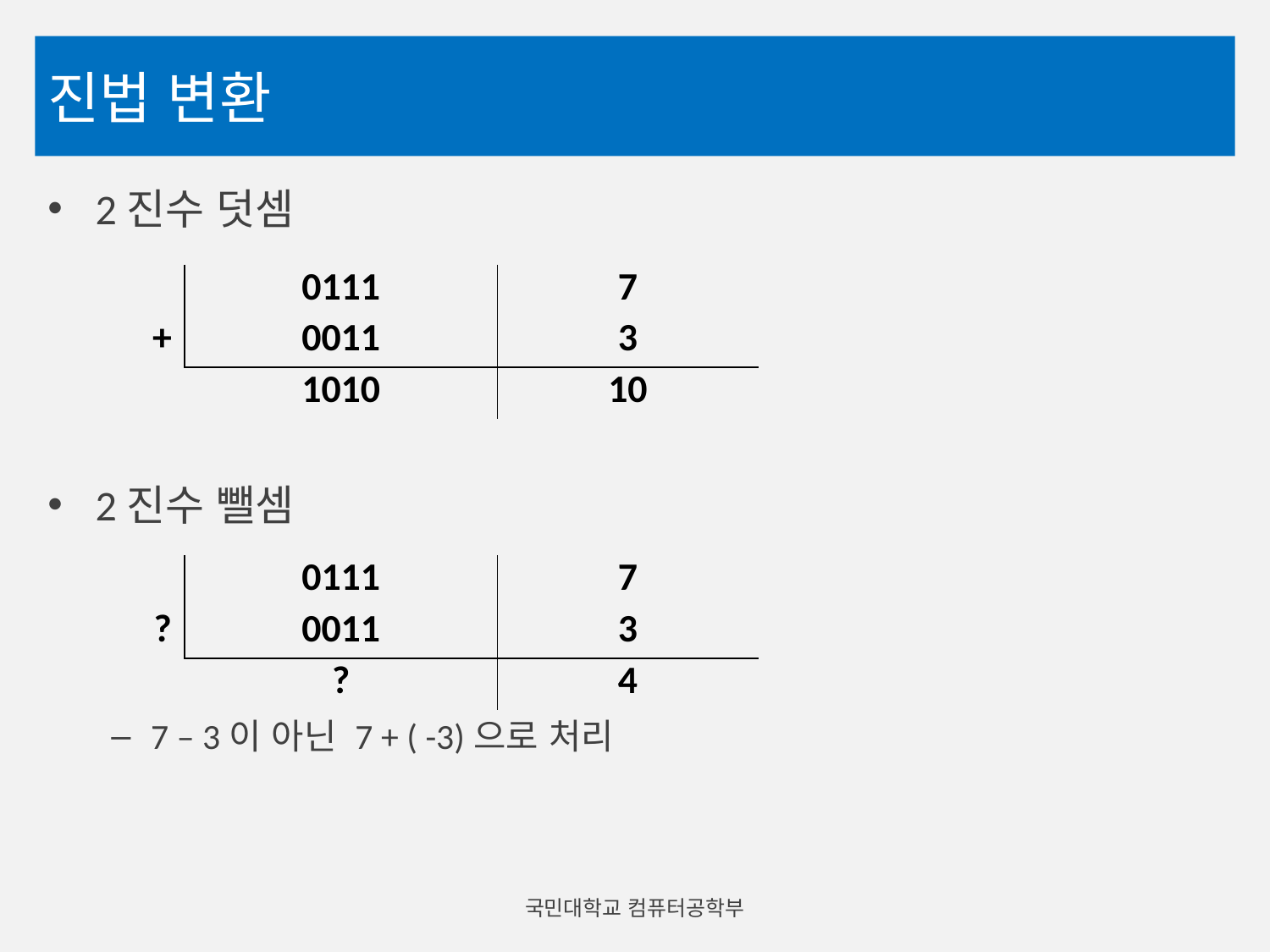

# 진법 변환
2진수 덧셈

2진수 뺄셈

7 – 3이 아닌 7 + ( -3)으로 처리

|  | 0111 | 7 |
| --- | --- | --- |
| + | 0011 | 3 |
|  | 1010 | 10 |
|  | 0111 | 7 |
| --- | --- | --- |
| ? | 0011 | 3 |
|  | ? | 4 |
국민대학교 컴퓨터공학부